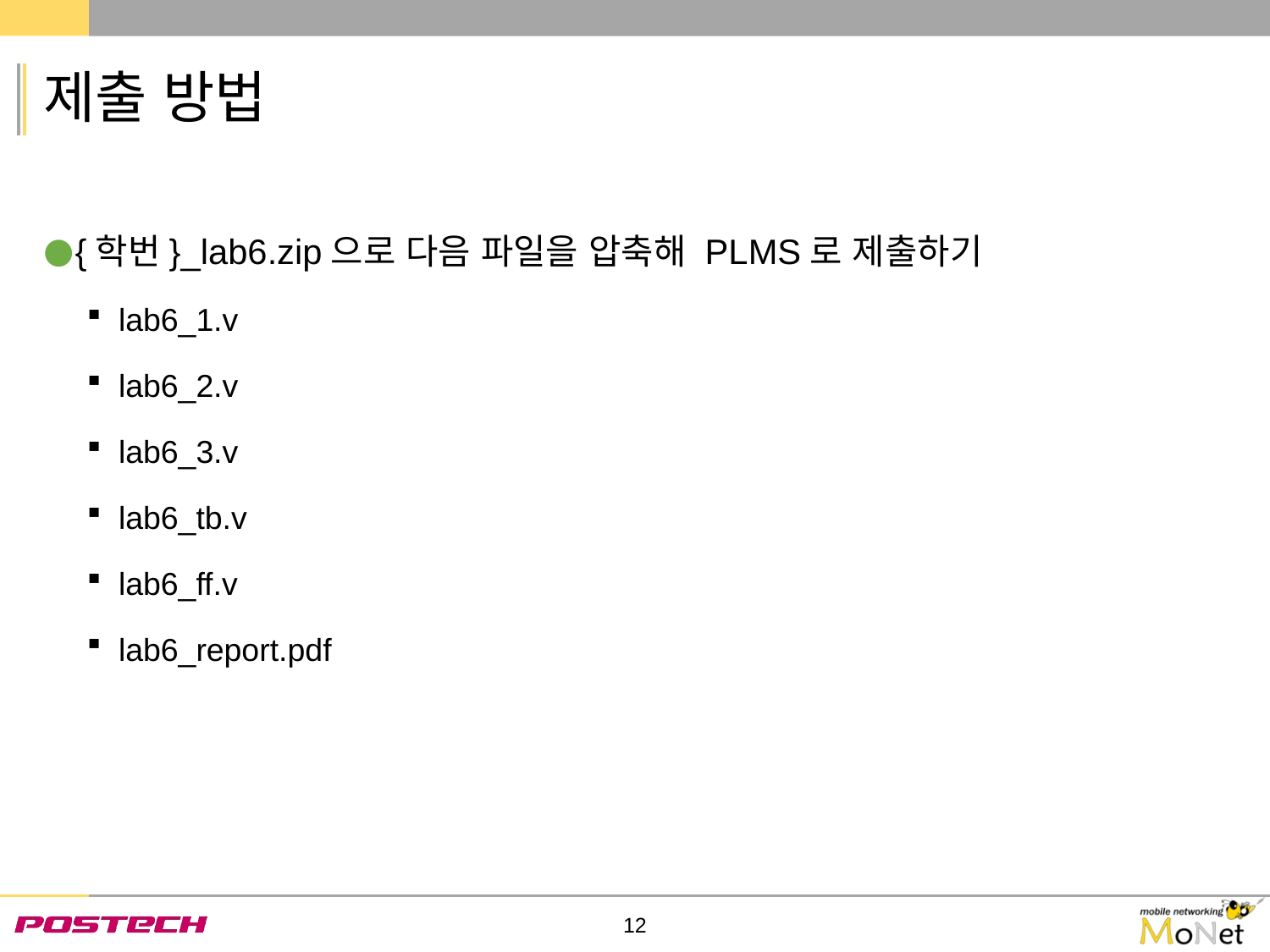

# 제출 방법

{학번}_lab6.zip으로 다음 파일을 압축해 PLMS로 제출하기
lab6_1.v
lab6_2.v
lab6_3.v
lab6_tb.v
lab6_ff.v
lab6_report.pdf